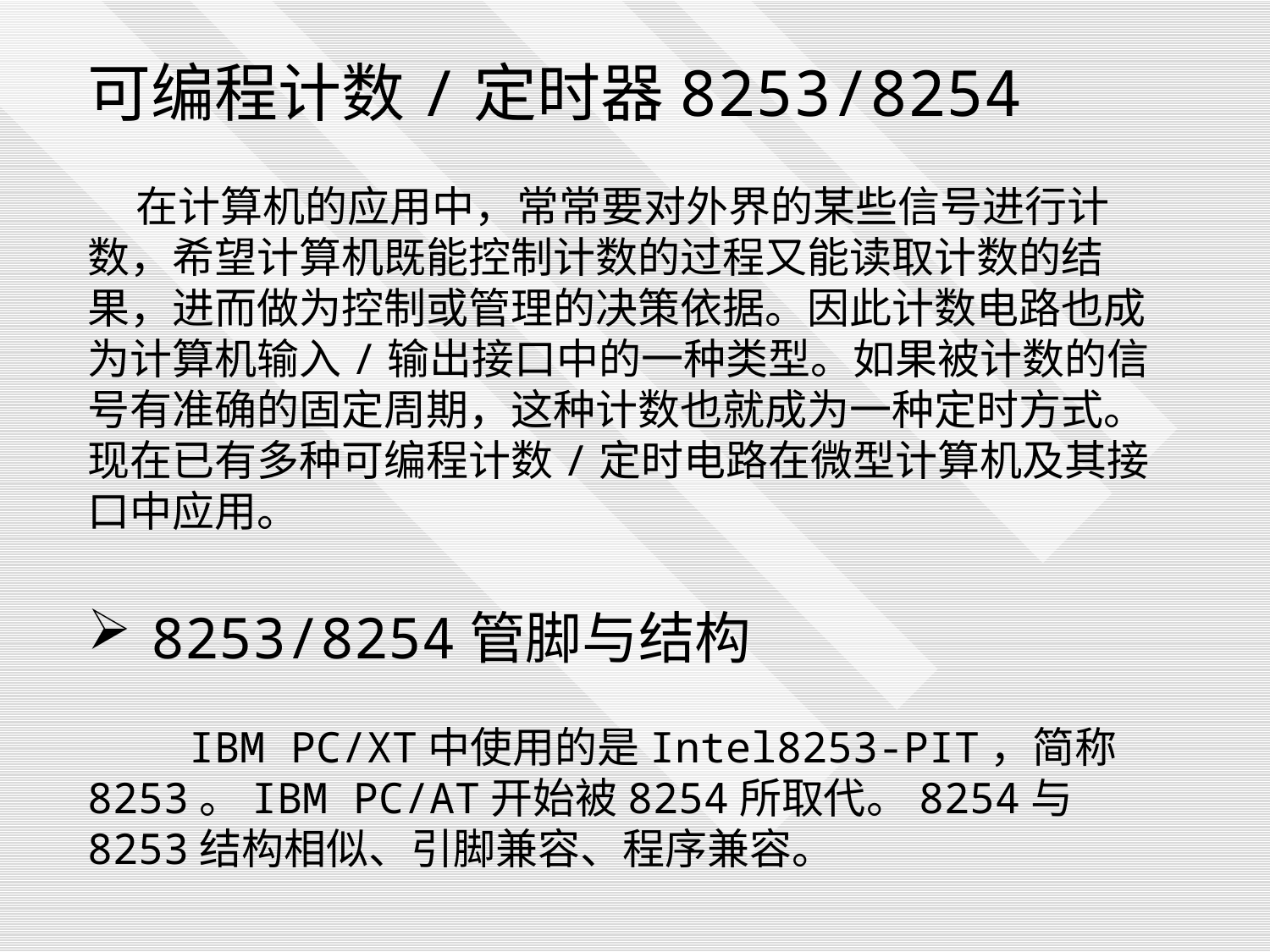

可编程计数/定时器8253/8254

    在计算机的应用中，常常要对外界的某些信号进行计数，希望计算机既能控制计数的过程又能读取计数的结果，进而做为控制或管理的决策依据。因此计数电路也成为计算机输入/输出接口中的一种类型。如果被计数的信号有准确的固定周期，这种计数也就成为一种定时方式。
现在已有多种可编程计数/定时电路在微型计算机及其接口中应用。

8253/8254管脚与结构

    IBM PC/XT中使用的是Intel8253-PIT，简称8253。IBM PC/AT开始被8254所取代。8254与8253结构相似、引脚兼容、程序兼容。